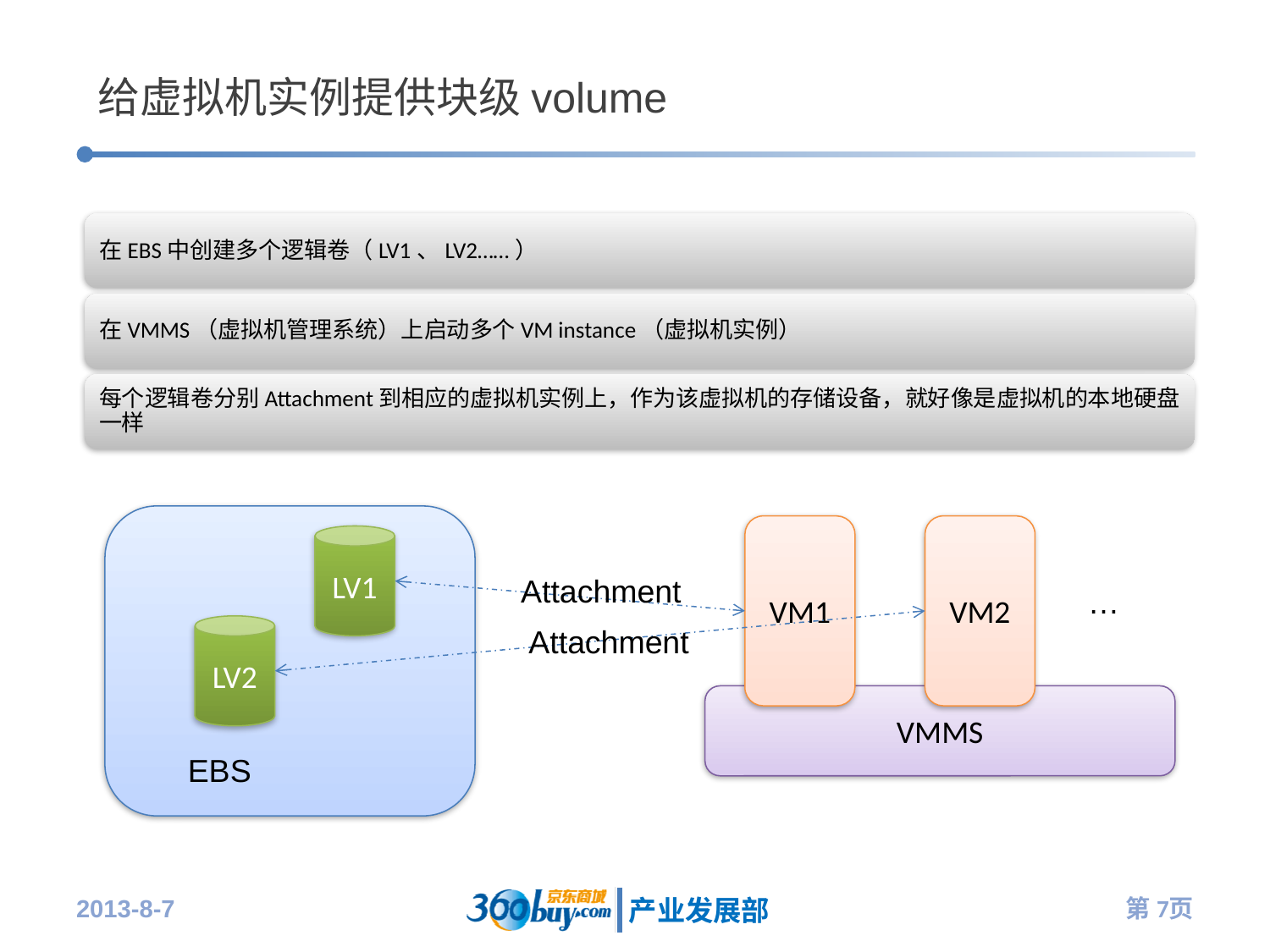

# 给虚拟机实例提供块级volume
在EBS中创建多个逻辑卷（LV1、LV2……）
在VMMS（虚拟机管理系统）上启动多个VM instance（虚拟机实例）
每个逻辑卷分别Attachment到相应的虚拟机实例上，作为该虚拟机的存储设备，就好像是虚拟机的本地硬盘一样

VM1
VM2
LV1
Attachment
…
LV2
Attachment
VMMS
EBS
2013-8-7
第7页